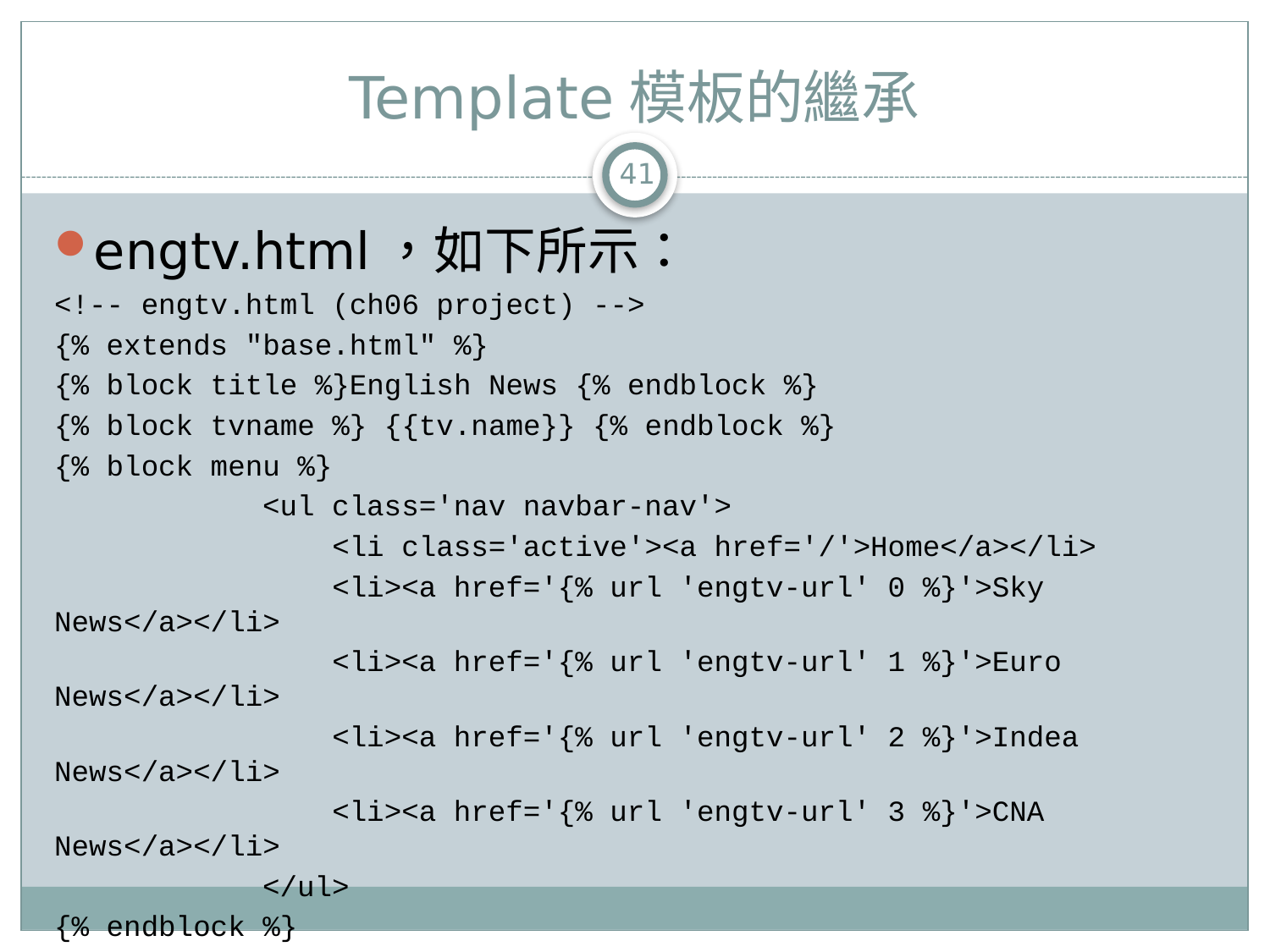

# Template模板的繼承
41
engtv.html，如下所示：
<!-- engtv.html (ch06 project) -->
{% extends "base.html" %}
{% block title %}English News {% endblock %}
{% block tvname %} {{tv.name}} {% endblock %}
{% block menu %}
            <ul class='nav navbar-nav'>
                <li class='active'><a href='/'>Home</a></li>
                <li><a href='{% url 'engtv-url' 0 %}'>Sky News</a></li>
                <li><a href='{% url 'engtv-url' 1 %}'>Euro News</a></li>
                <li><a href='{% url 'engtv-url' 2 %}'>Indea News</a></li>
                <li><a href='{% url 'engtv-url' 3 %}'>CNA News</a></li>
            </ul>
{% endblock %}